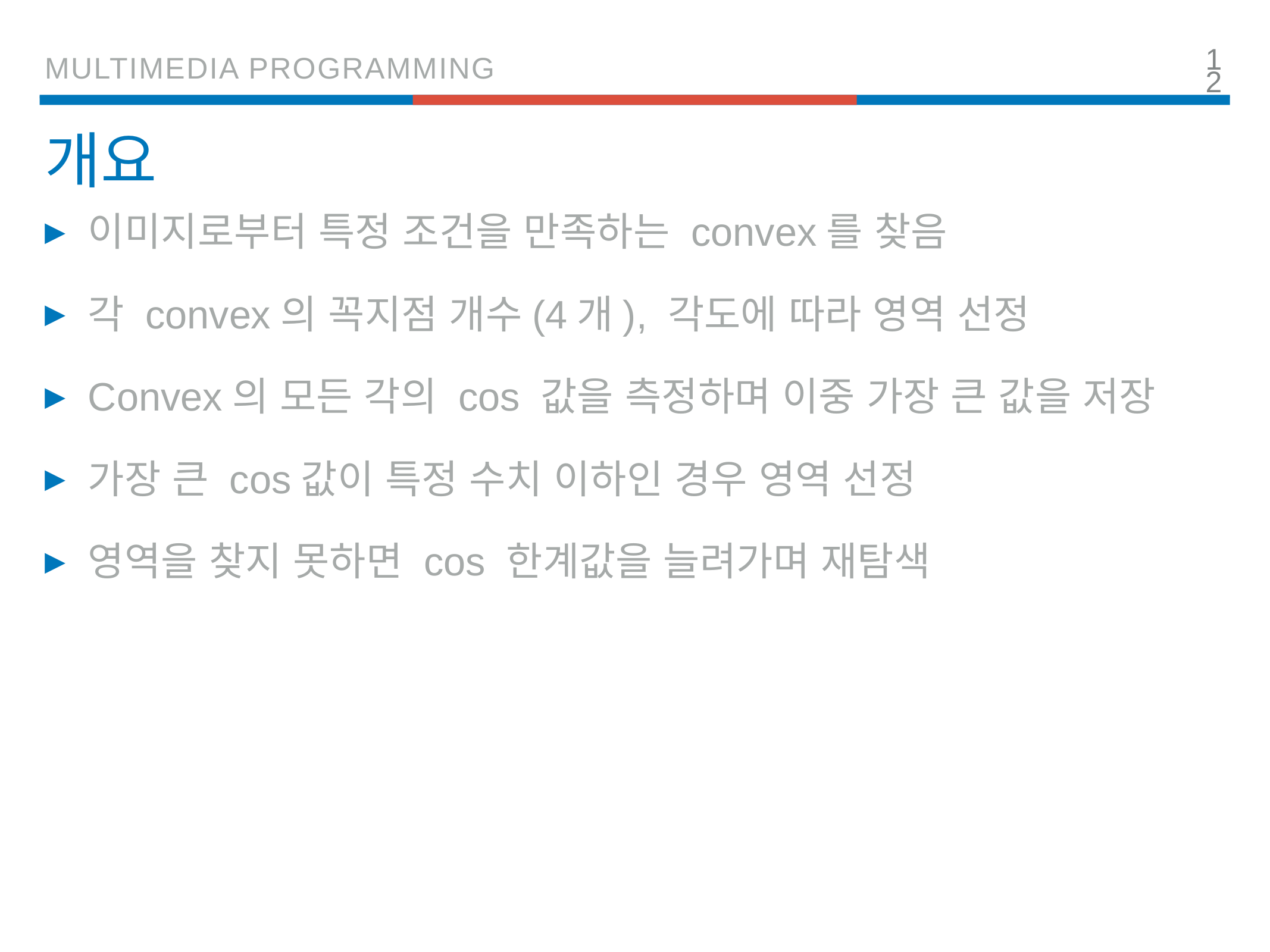

12
Multimedia programming

# 개요
이미지로부터 특정 조건을 만족하는 convex를 찾음
각 convex의 꼭지점 개수(4개), 각도에 따라 영역 선정
Convex의 모든 각의 cos 값을 측정하며 이중 가장 큰 값을 저장
가장 큰 cos값이 특정 수치 이하인 경우 영역 선정
영역을 찾지 못하면 cos 한계값을 늘려가며 재탐색